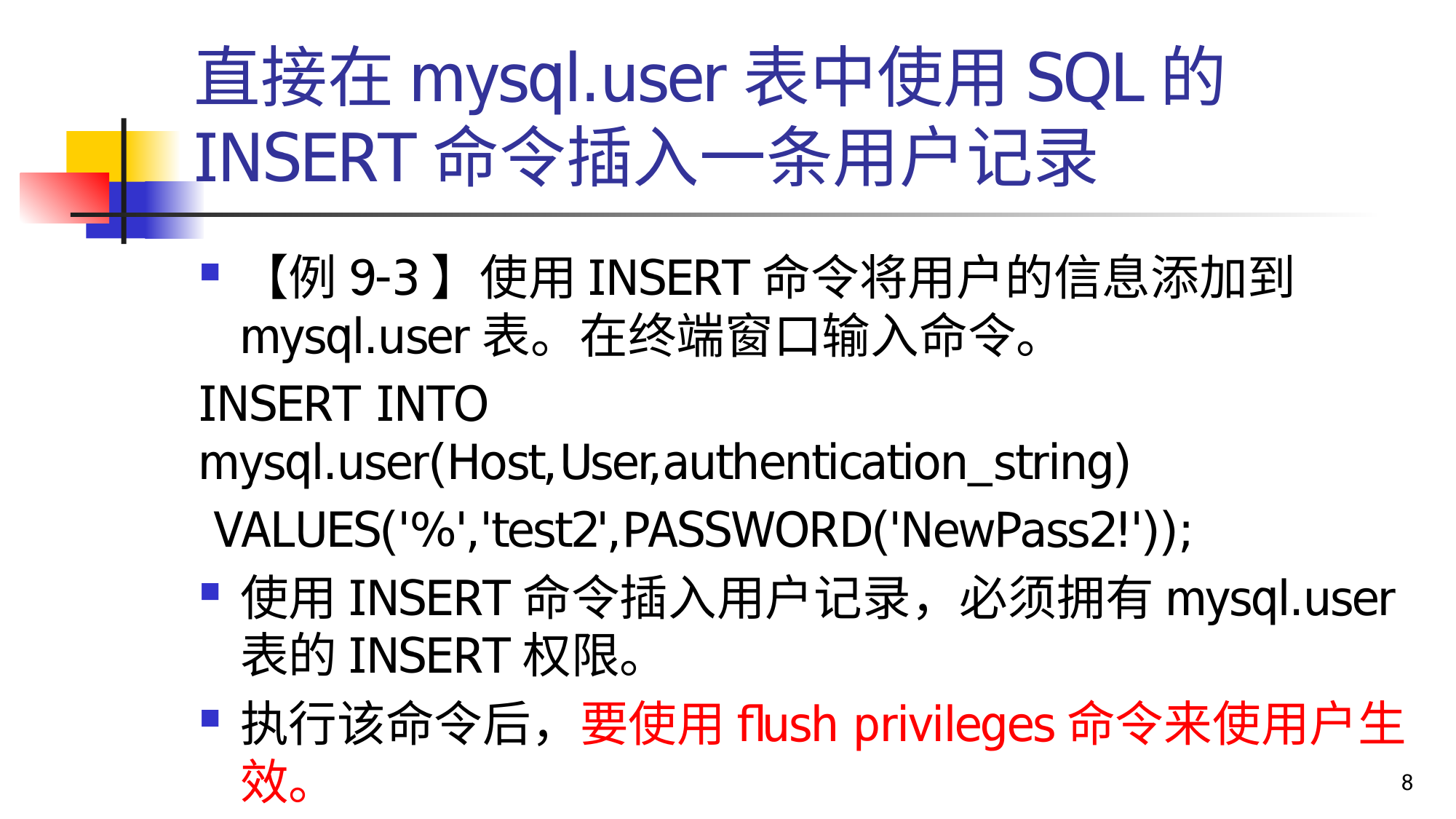

# 直接在mysql.user表中使用SQL的INSERT命令插入一条用户记录
【例9-3】使用INSERT命令将用户的信息添加到mysql.user表。在终端窗口输入命令。
INSERT INTO mysql.user(Host,User,authentication_string)
 VALUES('%','test2',PASSWORD('NewPass2!'));
使用INSERT命令插入用户记录，必须拥有mysql.user表的INSERT权限。
执行该命令后，要使用flush privileges命令来使用户生效。
8